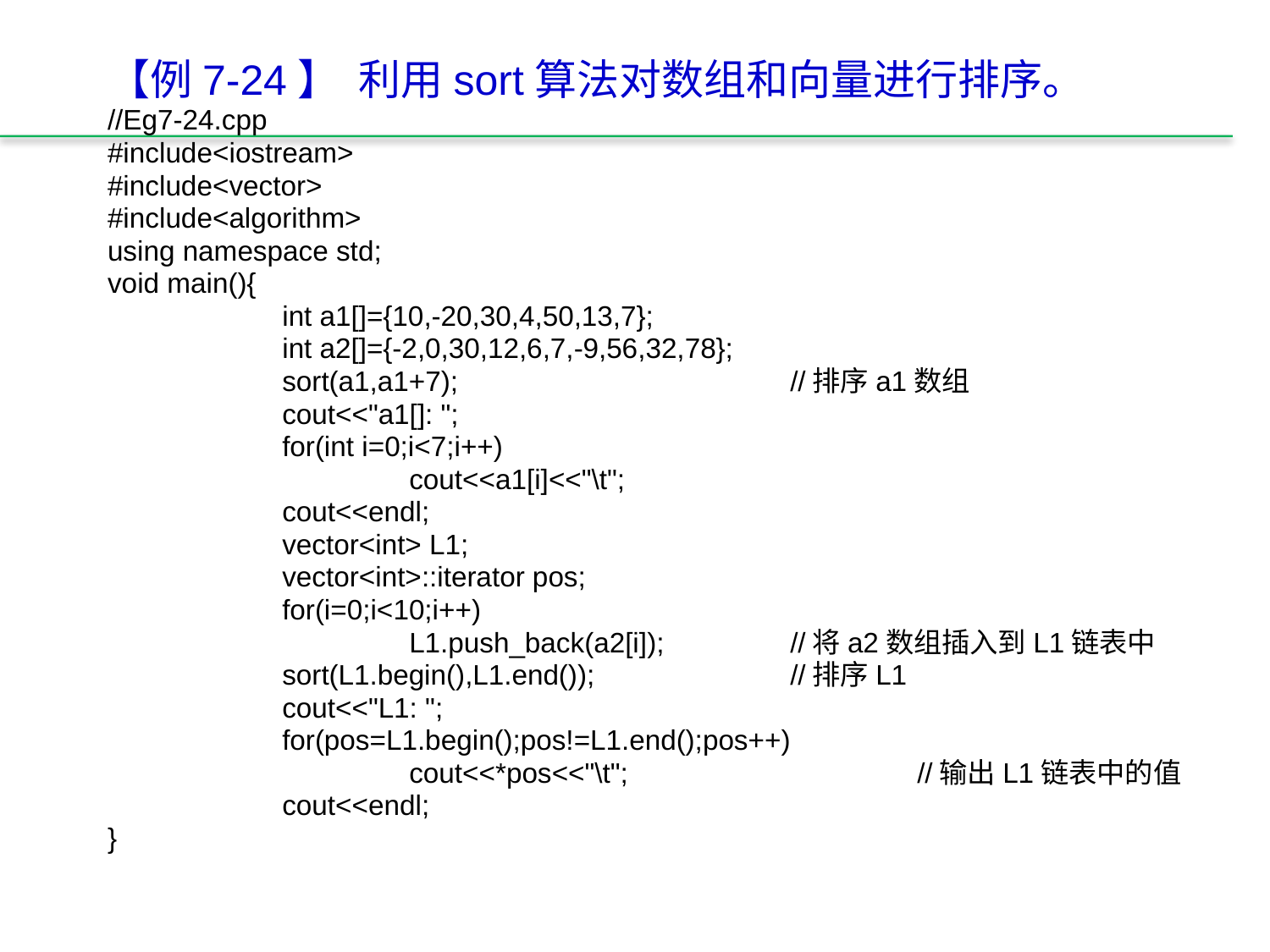

【例7-24】  利用sort算法对数组和向量进行排序。
//Eg7-24.cpp
#include<iostream>
#include<vector>
#include<algorithm>
using namespace std;
void main(){
		int a1[]={10,-20,30,4,50,13,7};
		int a2[]={-2,0,30,12,6,7,-9,56,32,78};
		sort(a1,a1+7);                         		//排序a1数组
		cout<<"a1[]: ";
		for(int i=0;i<7;i++)
			cout<<a1[i]<<"\t";
		cout<<endl;
		vector<int> L1;
		vector<int>::iterator pos;
		for(i=0;i<10;i++)
			L1.push_back(a2[i]);	//将a2数组插入到L1链表中
		sort(L1.begin(),L1.end());		//排序L1
		cout<<"L1: ";
		for(pos=L1.begin();pos!=L1.end();pos++)
			cout<<*pos<<"\t";                     	//输出L1链表中的值
		cout<<endl;
}